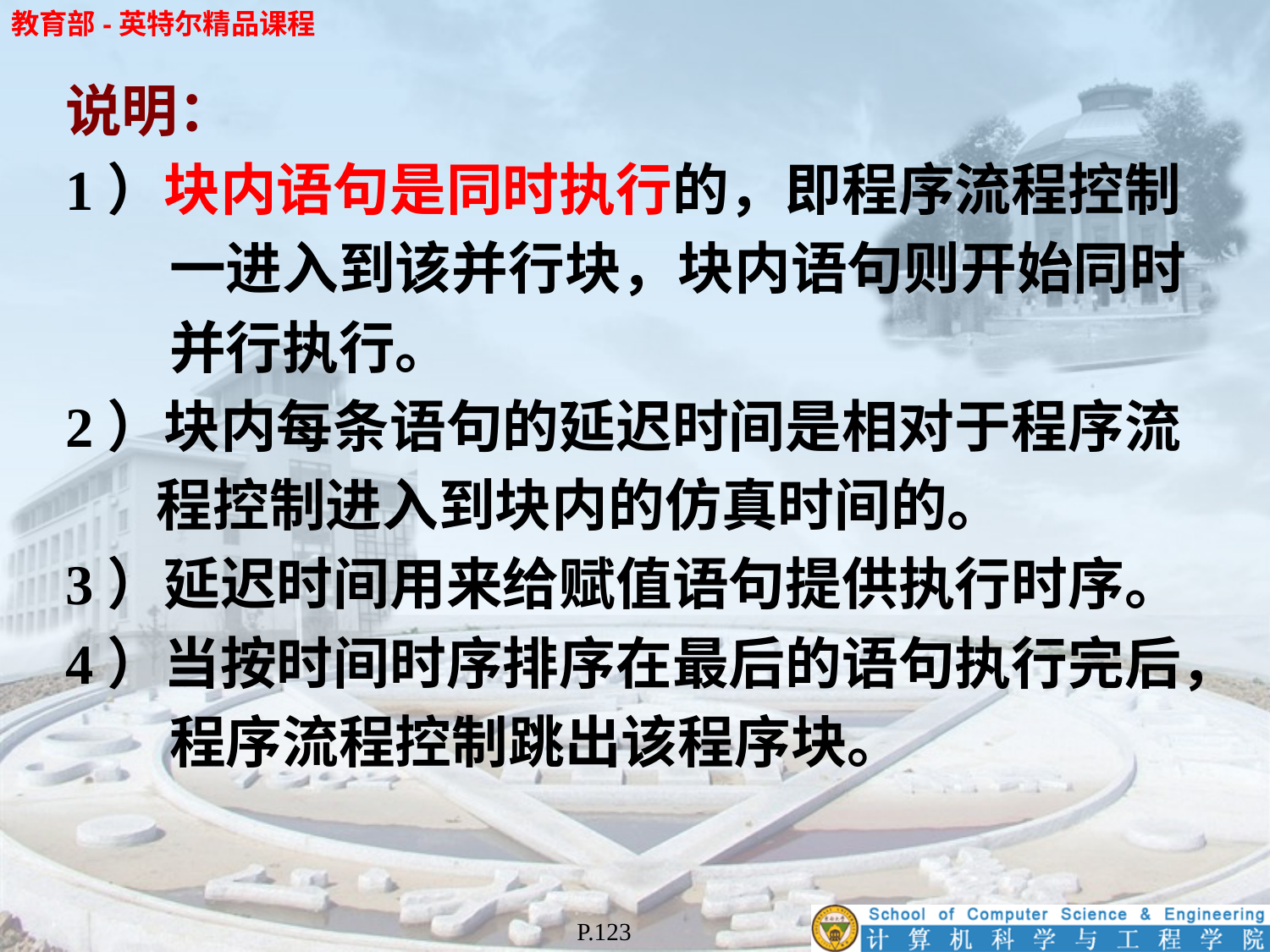

说明：
1）块内语句是同时执行的，即程序流程控制
       一进入到该并行块，块内语句则开始同时
       并行执行。
2）块内每条语句的延迟时间是相对于程序流
      程控制进入到块内的仿真时间的。
3）延迟时间用来给赋值语句提供执行时序。
4）当按时间时序排序在最后的语句执行完后，
       程序流程控制跳出该程序块。
P.123